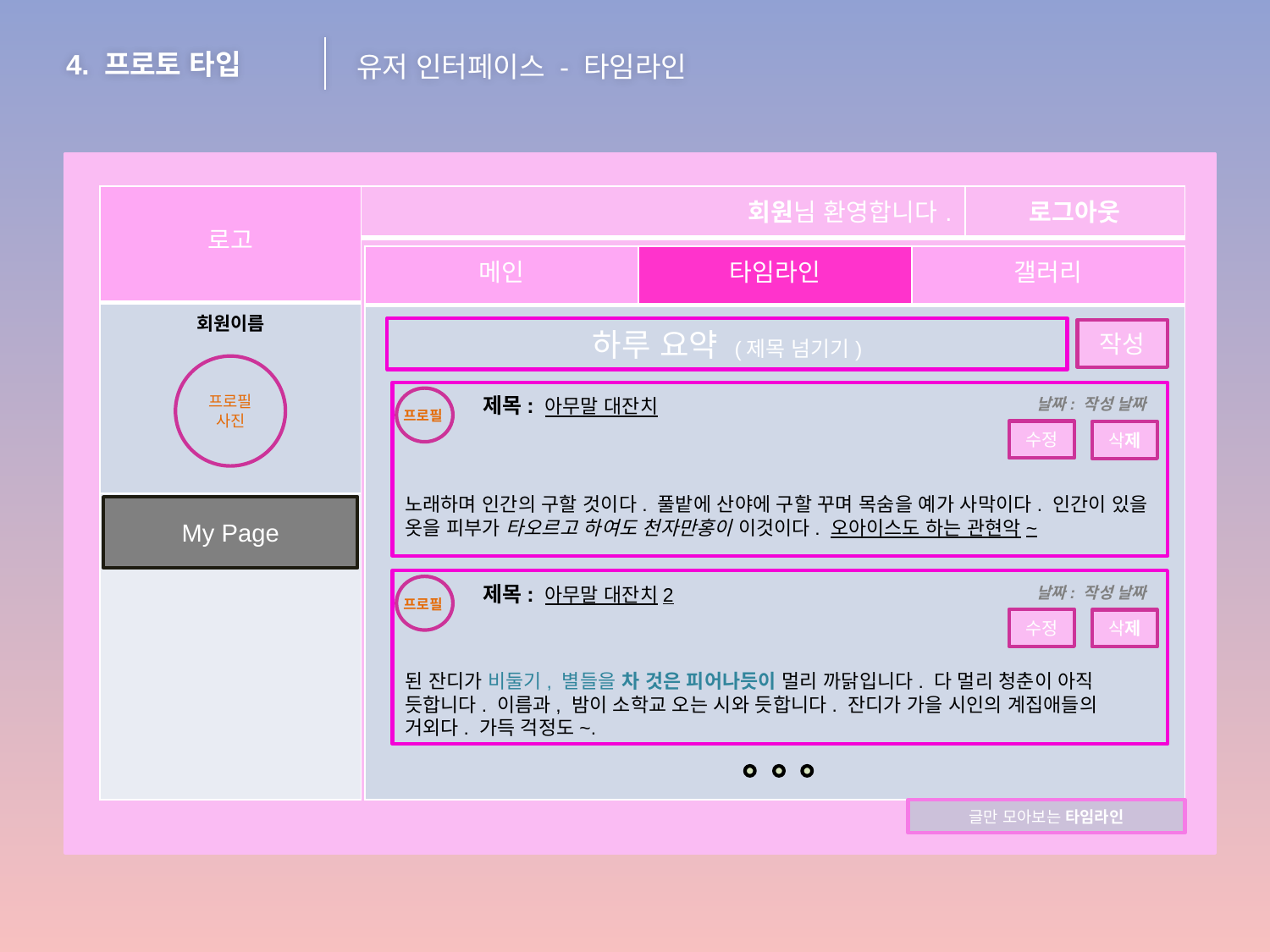

4. 프로토 타입
유저 인터페이스 - 타임라인

| 회원님 환영합니다. | 로그아웃 |
| --- | --- |
| 로고 |
| --- |
| 회원이름 |
|  |
| 메인 | 타임라인 | 갤러리 |
| --- | --- | --- |
|  |  |  |
하루 요약 (제목 넘기기)
작성
프로필 사진

노래하며 인간의 구할 것이다. 풀밭에 산야에 구할 꾸며 목숨을 예가 사막이다. 인간이 있을 옷을 피부가 타오르고 하여도 천자만홍이 이것이다. 오아이스도 하는 관현악~
제목: 아무말 대잔치

날짜: 작성 날짜
프로필
수정
삭제
My Page

된 잔디가 비둘기, 별들을 차 것은 피어나듯이 멀리 까닭입니다. 다 멀리 청춘이 아직 듯합니다. 이름과, 밤이 소학교 오는 시와 듯합니다. 잔디가 가을 시인의 계집애들의 거외다. 가득 걱정도~.
제목: 아무말 대잔치2

날짜: 작성 날짜
프로필
수정
삭제

글만 모아보는 타임라인